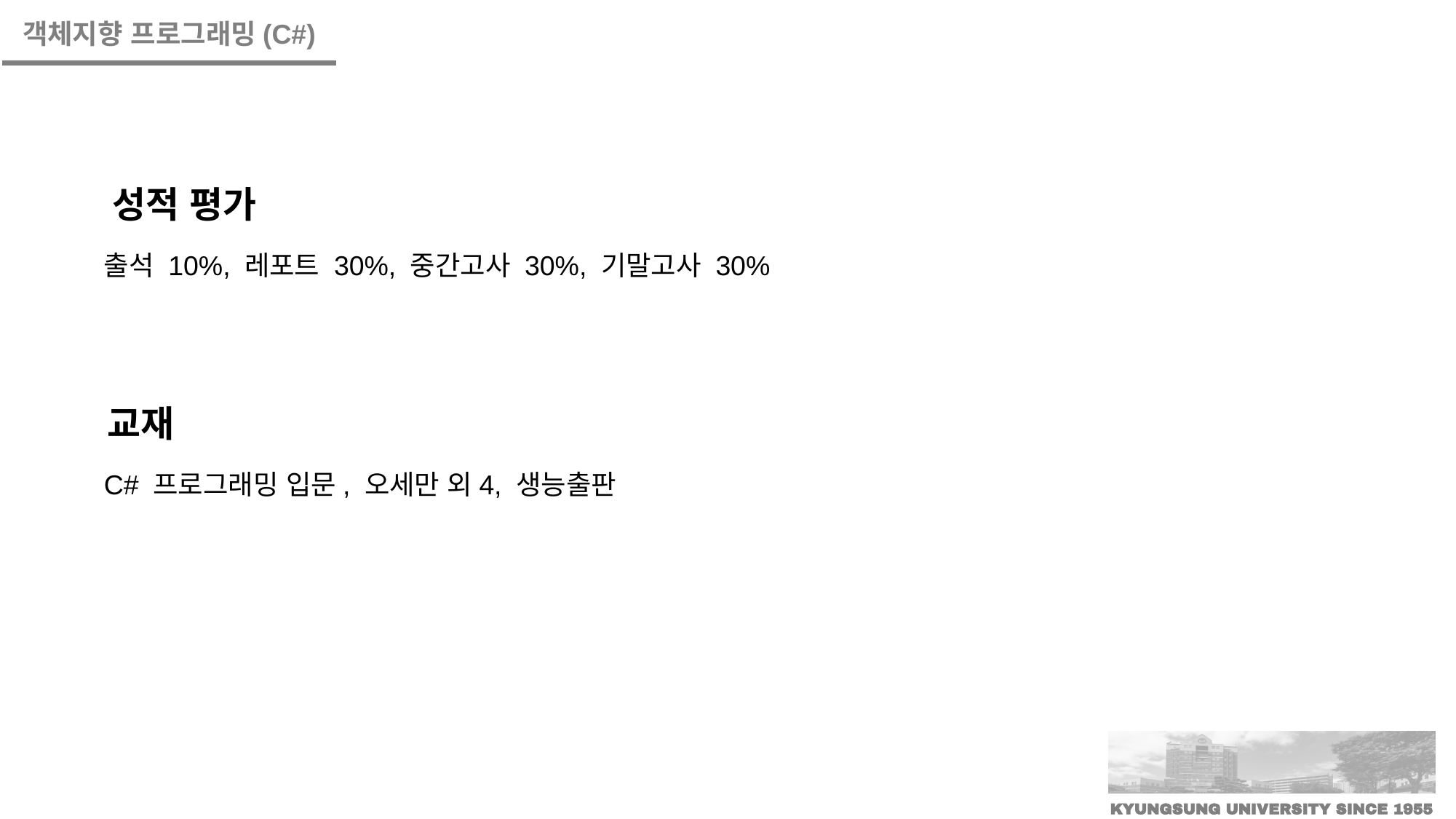

성적 평가
출석 10%, 레포트 30%, 중간고사 30%, 기말고사 30%
교재
C# 프로그래밍 입문, 오세만 외4, 생능출판